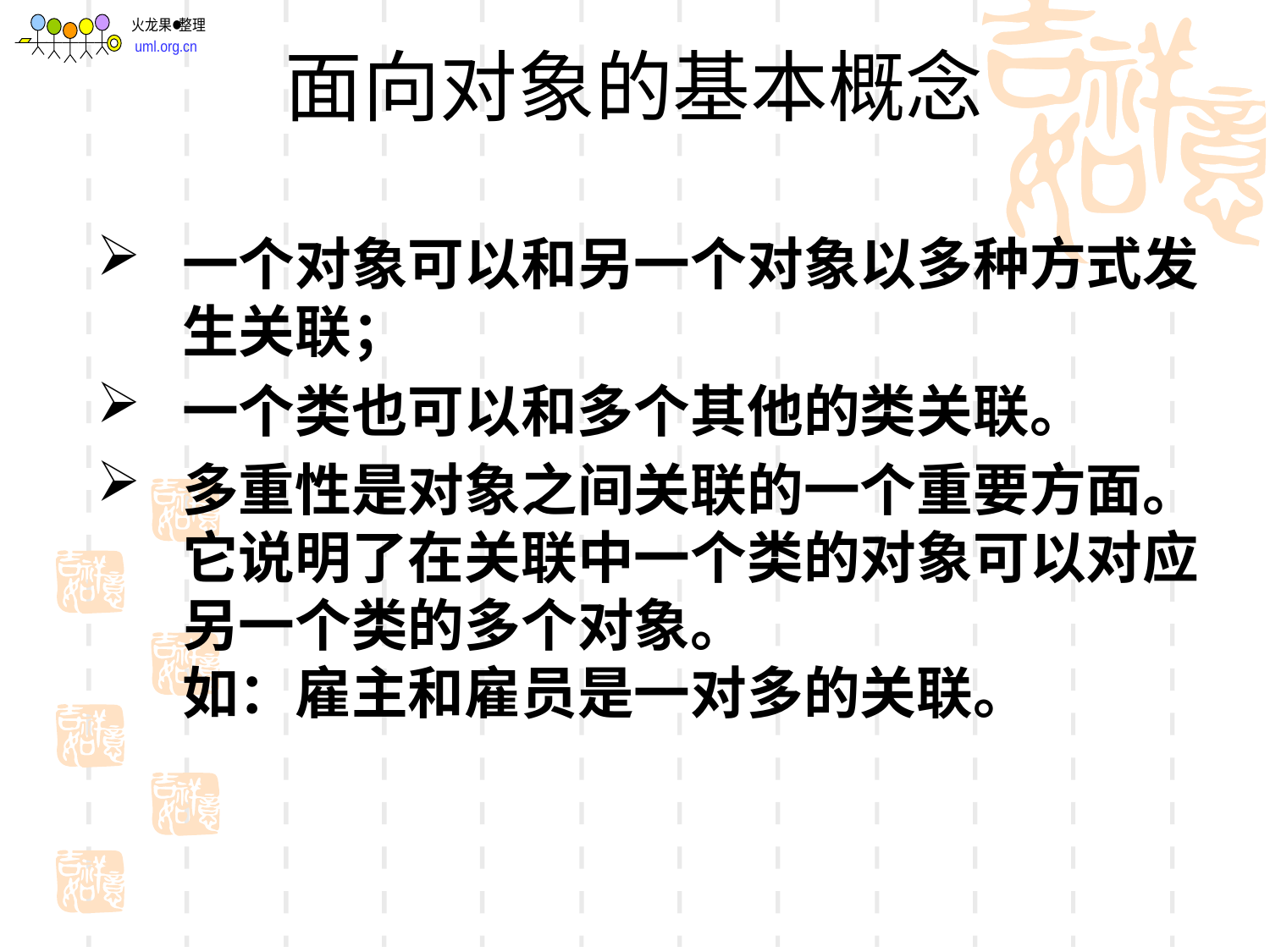

# 面向对象的基本概念
一个对象可以和另一个对象以多种方式发生关联；
一个类也可以和多个其他的类关联。
多重性是对象之间关联的一个重要方面。它说明了在关联中一个类的对象可以对应另一个类的多个对象。
如：雇主和雇员是一对多的关联。